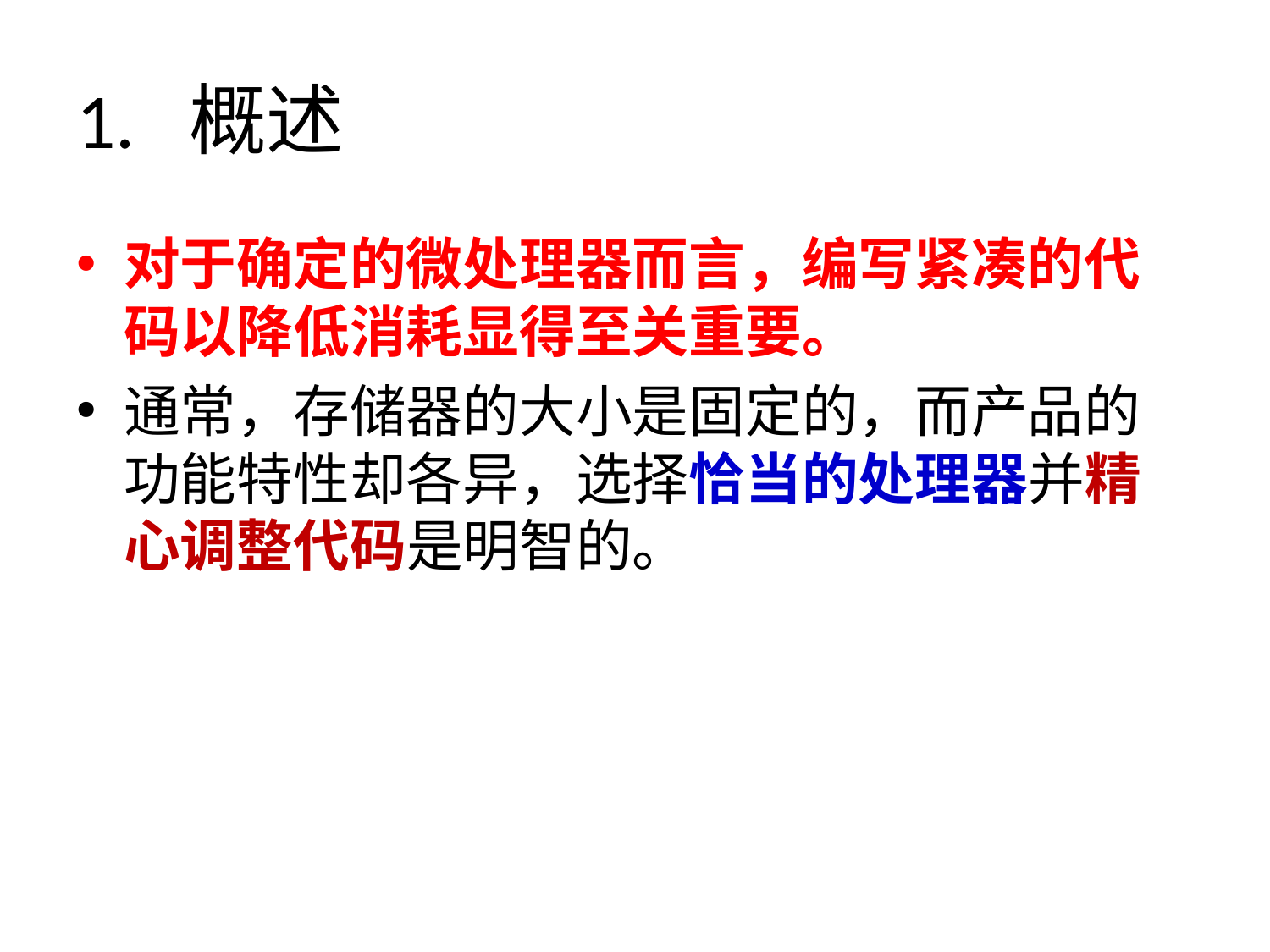

# 1.  概述
对于确定的微处理器而言，编写紧凑的代码以降低消耗显得至关重要。
通常，存储器的大小是固定的，而产品的功能特性却各异，选择恰当的处理器并精心调整代码是明智的。